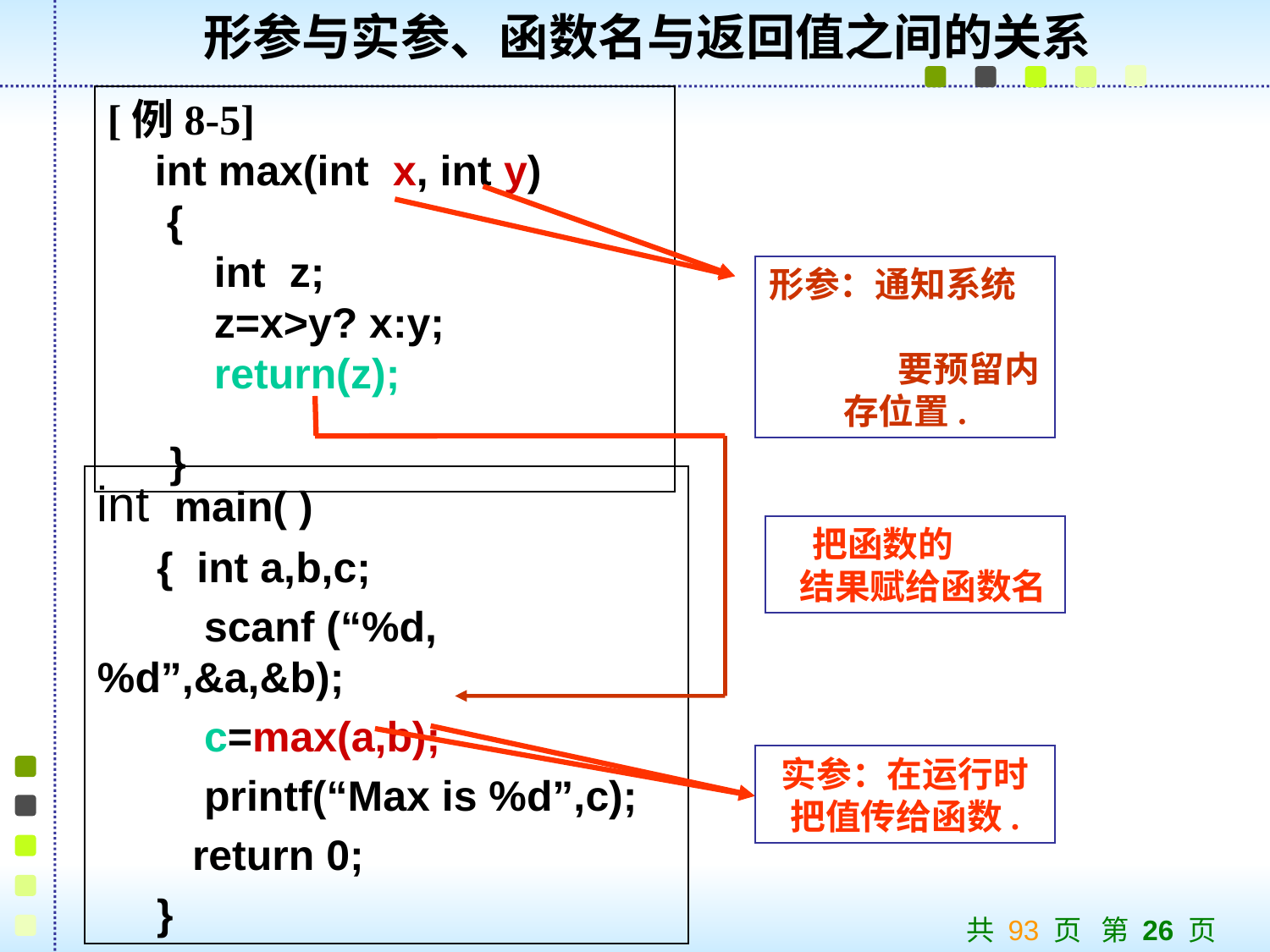

形参与实参、函数名与返回值之间的关系
[例8-5]
    int max(int  x, int y)
     {
         int  z;
         z=x>y? x:y;
         return(z);
       }

形参：通知系统                                                       要预留内存位置.

int  main( )
     {  int a,b,c;
         scanf (“%d,%d”,&a,&b);
         c=max(a,b);
         printf(“Max is %d”,c);
        return 0;
     }
把函数的
 结果赋给函数名

实参：在运行时把值传给函数.
共 93 页   第 26 页